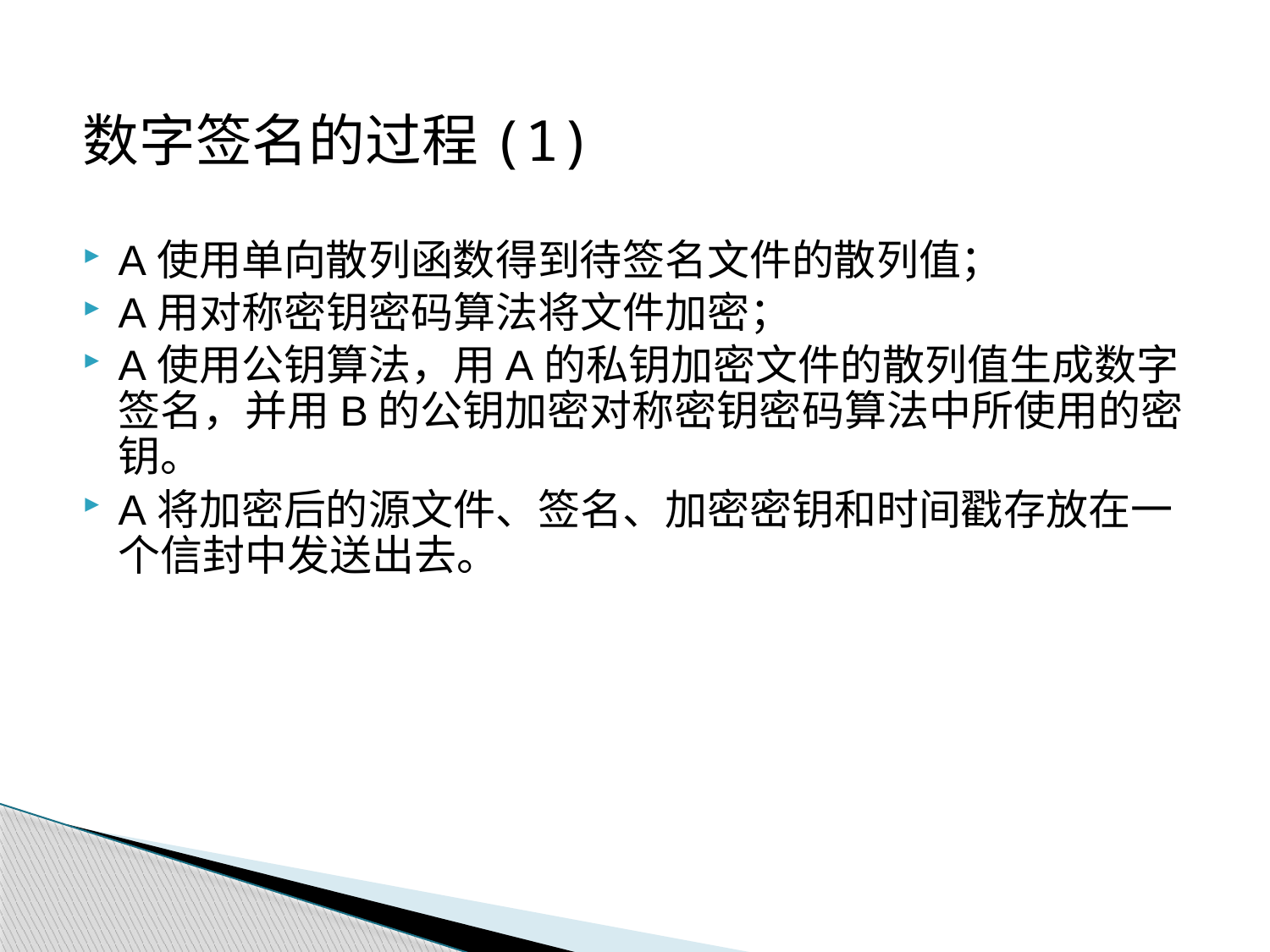

数字签名的过程(1)

A使用单向散列函数得到待签名文件的散列值；
A用对称密钥密码算法将文件加密；
A使用公钥算法，用A的私钥加密文件的散列值生成数字签名，并用B的公钥加密对称密钥密码算法中所使用的密钥。
A将加密后的源文件、签名、加密密钥和时间戳存放在一个信封中发送出去。